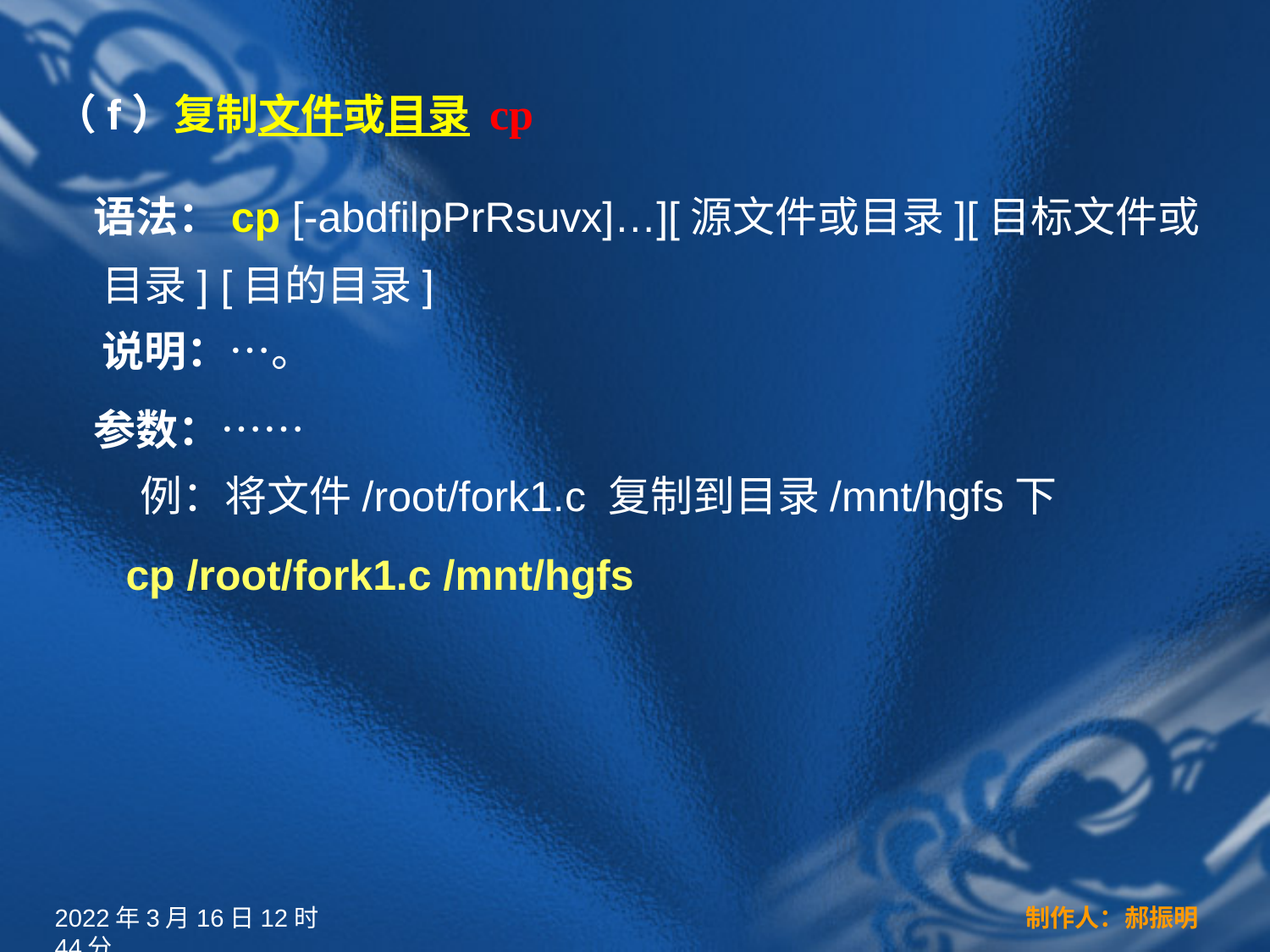

（f）复制文件或目录 cp
  语法：cp [-abdfilpPrRsuvx]…][源文件或目录][目标文件或目录] [目的目录] 
说明：…。
   参数：…… 
    例：将文件/root/fork1.c 复制到目录/mnt/hgfs下
      cp /root/fork1.c /mnt/hgfs

2022年3月16日12时44分
制作人：郝振明